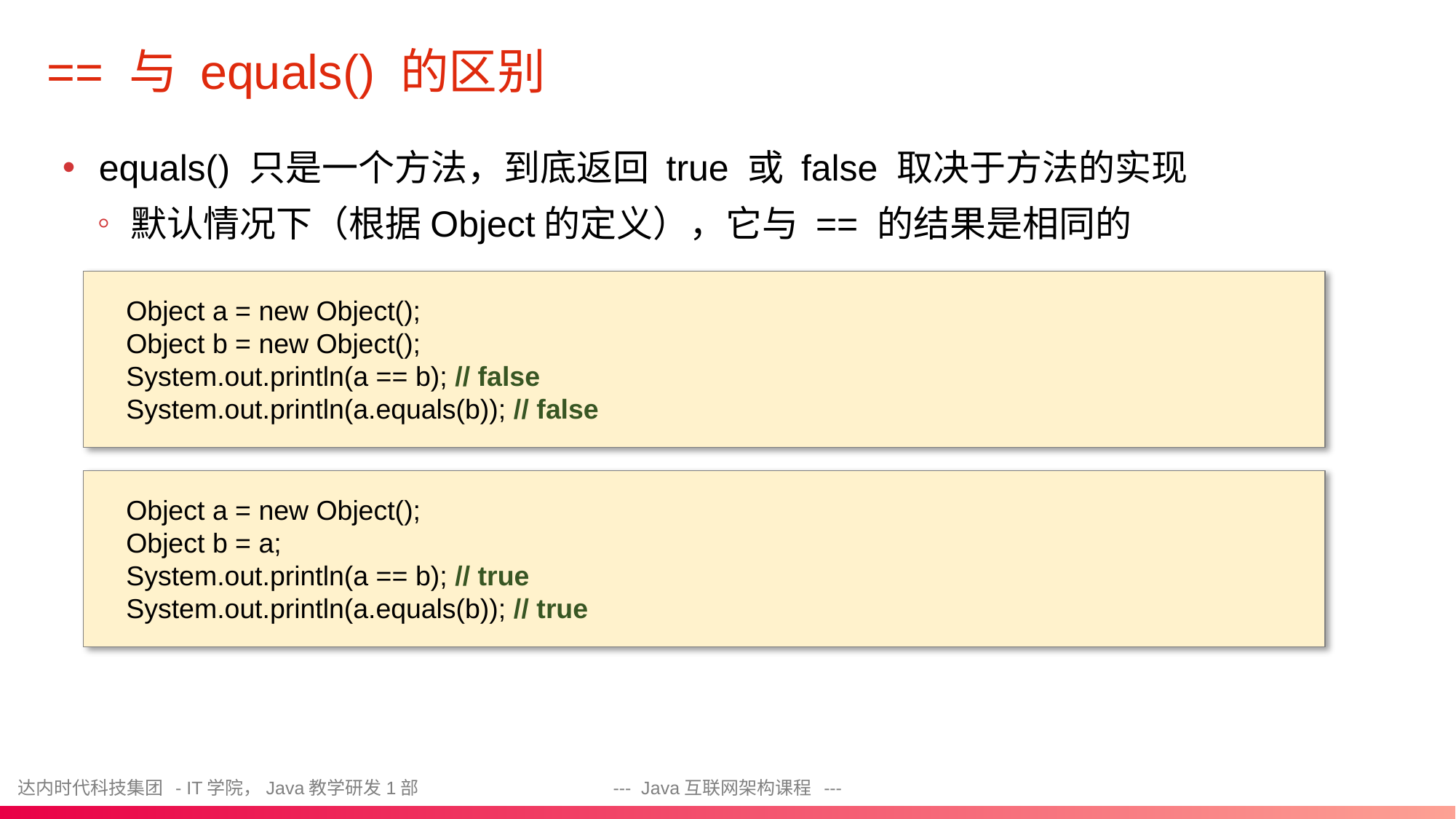

# == 与 equals() 的区别
equals() 只是一个方法，到底返回 true 或 false 取决于方法的实现
默认情况下（根据Object的定义），它与 == 的结果是相同的

Object a = new Object();
Object b = new Object();
System.out.println(a == b); // false
System.out.println(a.equals(b)); // false

Object a = new Object();
Object b = a;
System.out.println(a == b); // true
System.out.println(a.equals(b)); // true